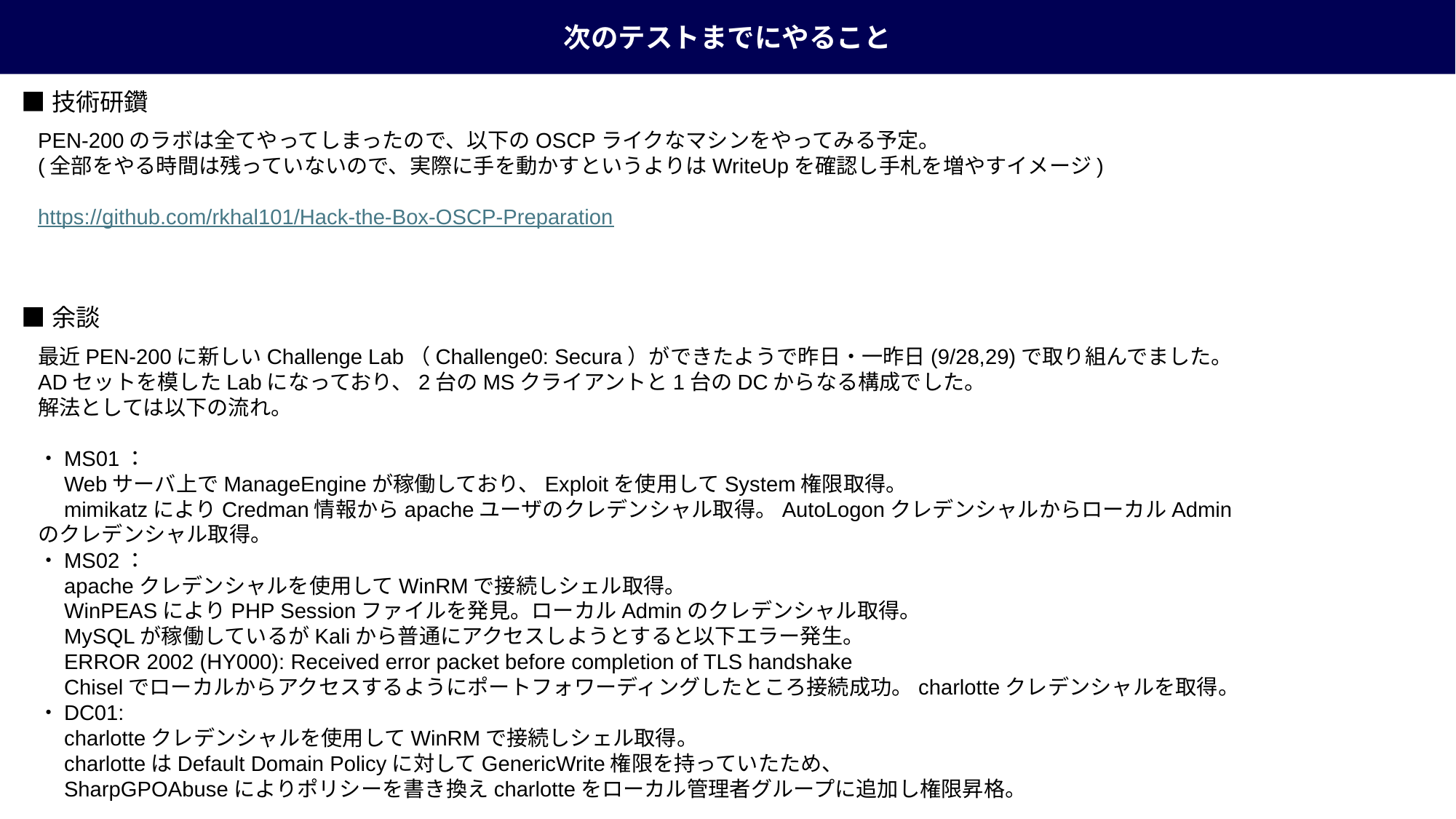

次のテストまでにやること
■技術研鑽
PEN-200のラボは全てやってしまったので、以下のOSCPライクなマシンをやってみる予定。
(全部をやる時間は残っていないので、実際に手を動かすというよりはWriteUpを確認し手札を増やすイメージ)

https://github.com/rkhal101/Hack-the-Box-OSCP-Preparation

■余談
最近PEN-200に新しいChallenge Lab（Challenge0: Secura）ができたようで昨日・一昨日(9/28,29)で取り組んでました。
ADセットを模したLabになっており、2台のMSクライアントと1台のDCからなる構成でした。
解法としては以下の流れ。

・MS01：
　Webサーバ上でManageEngineが稼働しており、Exploitを使用してSystem権限取得。
　mimikatzによりCredman情報からapacheユーザのクレデンシャル取得。AutoLogonクレデンシャルからローカルAdminのクレデンシャル取得。
・MS02：
　apacheクレデンシャルを使用してWinRMで接続しシェル取得。
　WinPEASによりPHP Sessionファイルを発見。ローカルAdminのクレデンシャル取得。
　MySQLが稼働しているがKaliから普通にアクセスしようとすると以下エラー発生。
　ERROR 2002 (HY000): Received error packet before completion of TLS handshake
　Chiselでローカルからアクセスするようにポートフォワーディングしたところ接続成功。charlotteクレデンシャルを取得。
・DC01:
　charlotteクレデンシャルを使用してWinRMで接続しシェル取得。
　charlotteはDefault Domain Policyに対してGenericWrite権限を持っていたため、
　SharpGPOAbuseによりポリシーを書き換えcharlotteをローカル管理者グループに追加し権限昇格。